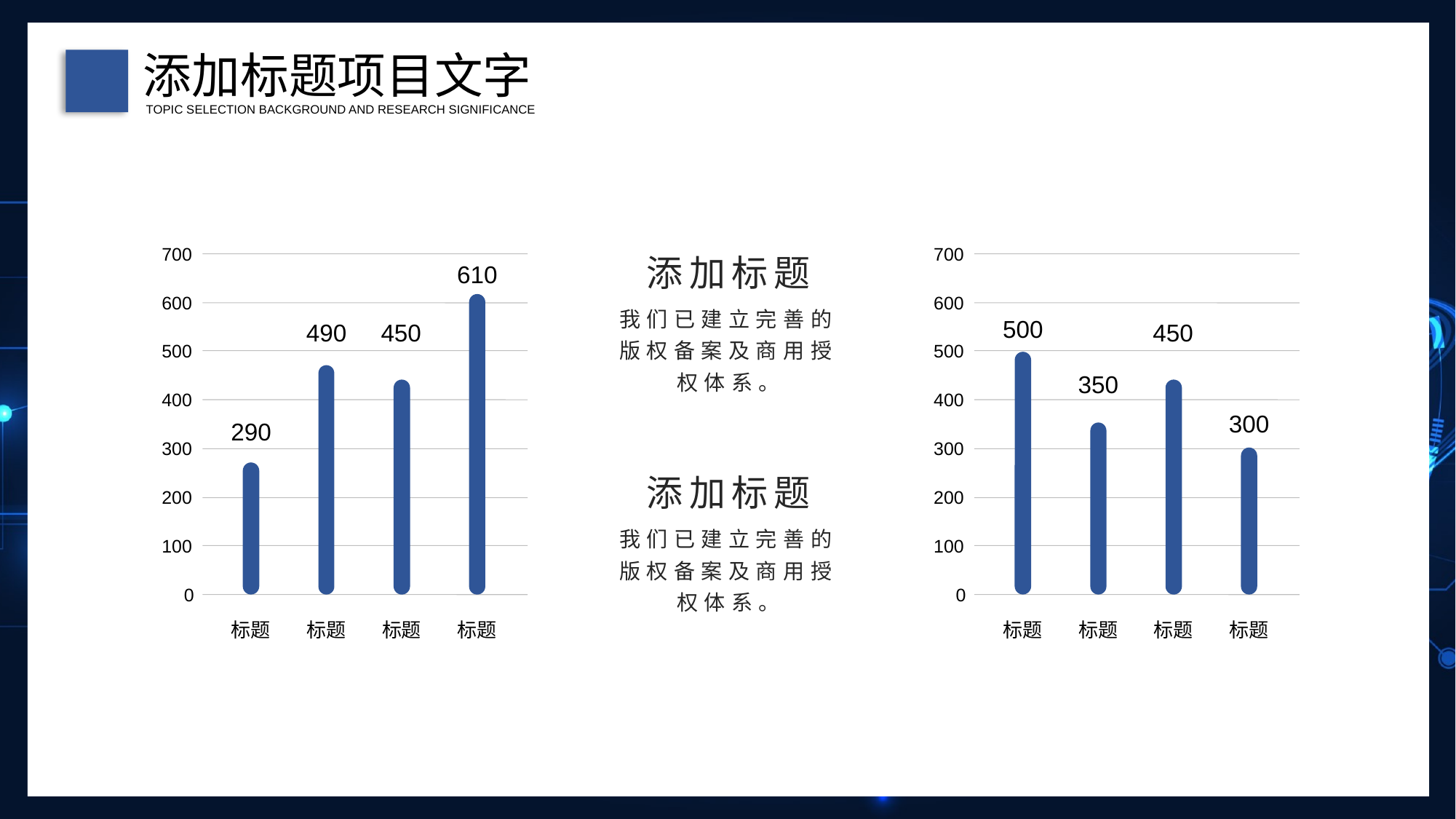

添加标题项目文字
TOPIC SELECTION BACKGROUND AND RESEARCH SIGNIFICANCE

700

600
500
400
300
200
100
0
标题
标题
标题
标题
700

600
500
400
300
200
100
0
标题
标题
标题
标题
添加标题
我们已建立完善的版权备案及商用授权体系。
610

500
490
450
450

350

300
290

添加标题
我们已建立完善的版权备案及商用授权体系。